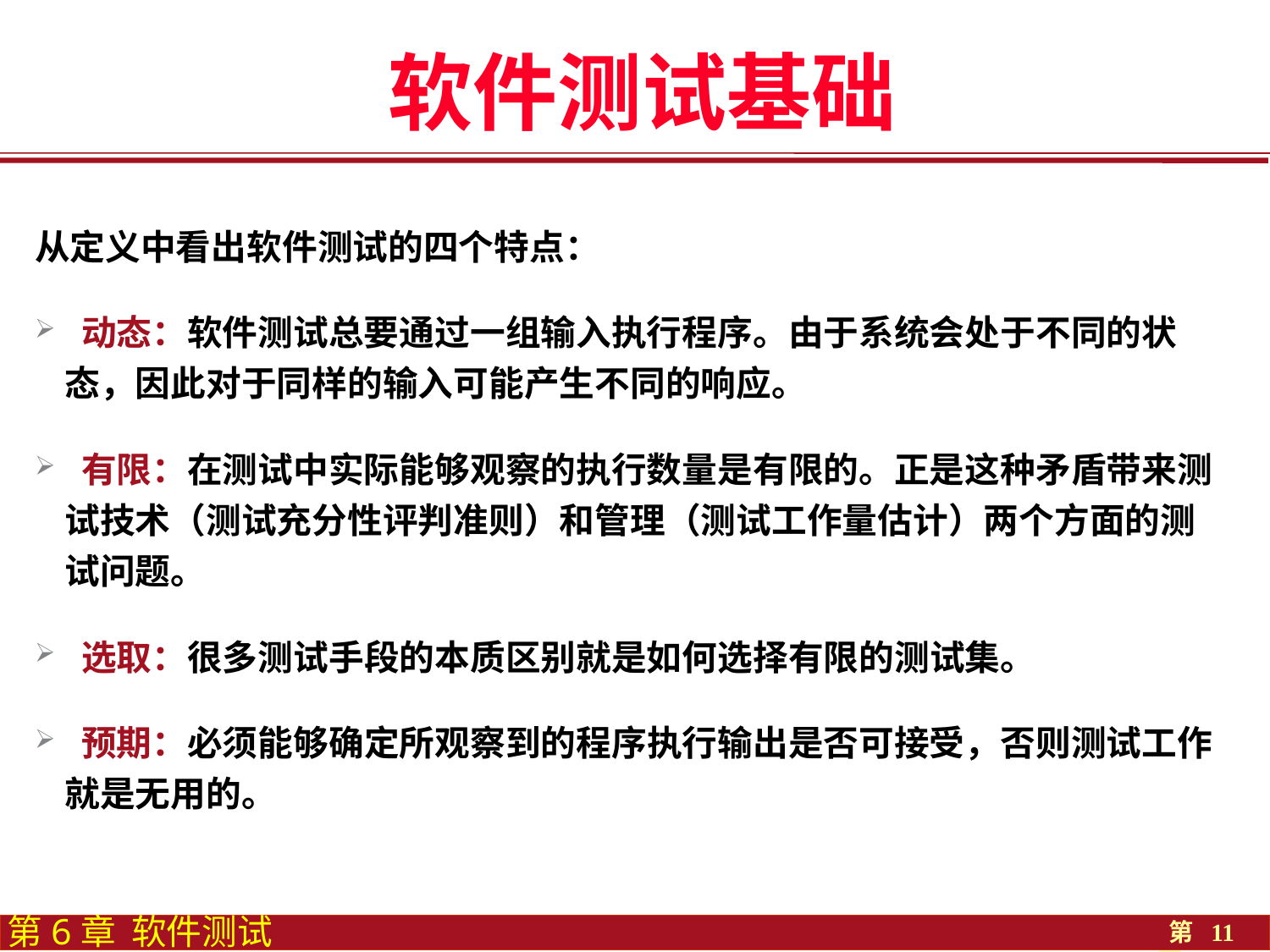

# 软件测试基础
从定义中看出软件测试的四个特点：
 动态：软件测试总要通过一组输入执行程序。由于系统会处于不同的状态，因此对于同样的输入可能产生不同的响应。
 有限：在测试中实际能够观察的执行数量是有限的。正是这种矛盾带来测试技术（测试充分性评判准则）和管理（测试工作量估计）两个方面的测试问题。
 选取：很多测试手段的本质区别就是如何选择有限的测试集。
 预期：必须能够确定所观察到的程序执行输出是否可接受，否则测试工作就是无用的。